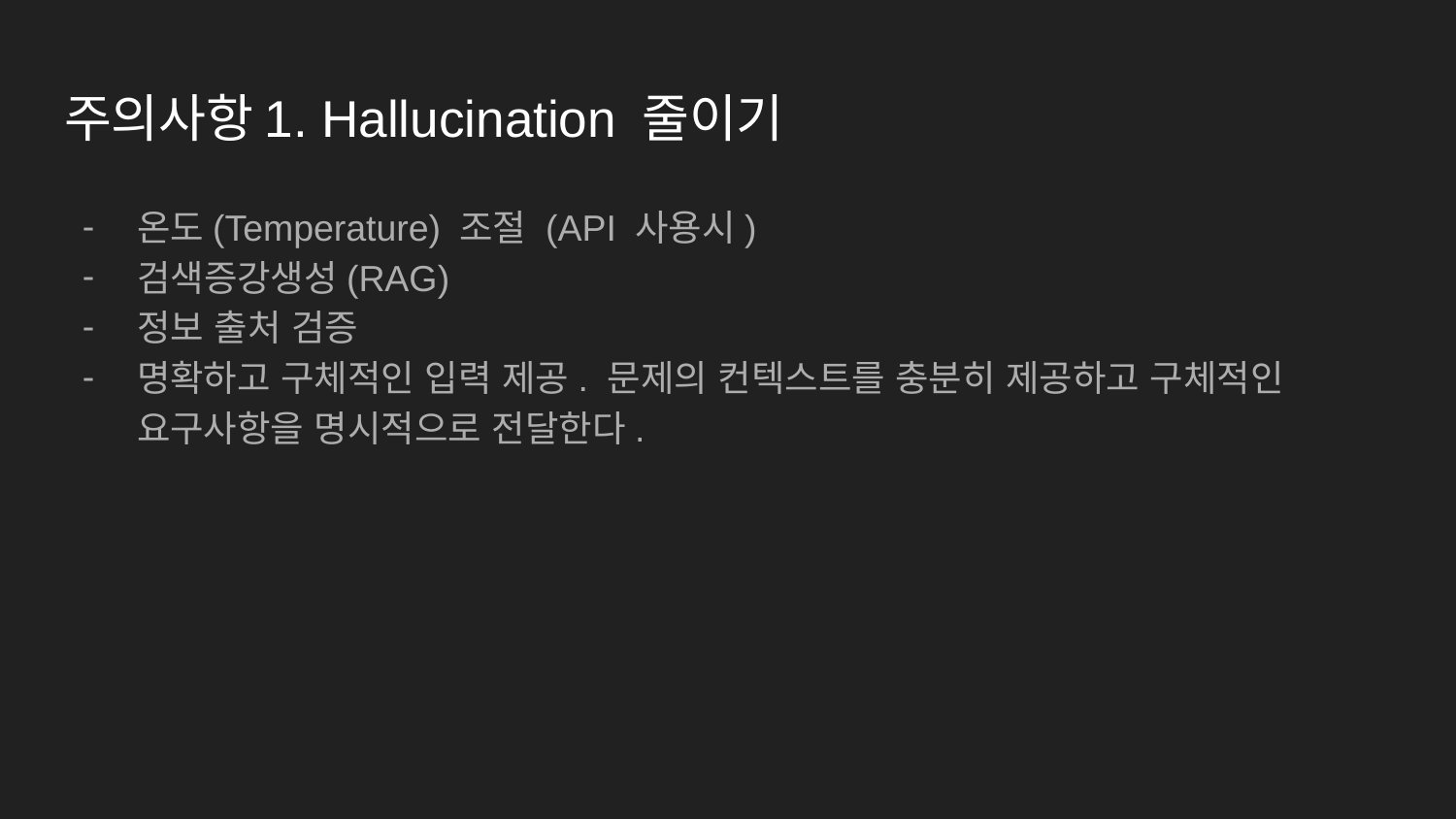

# 주의사항1. Hallucination 줄이기
온도(Temperature) 조절 (API 사용시)
검색증강생성(RAG)
정보 출처 검증
명확하고 구체적인 입력 제공. 문제의 컨텍스트를 충분히 제공하고 구체적인 요구사항을 명시적으로 전달한다.